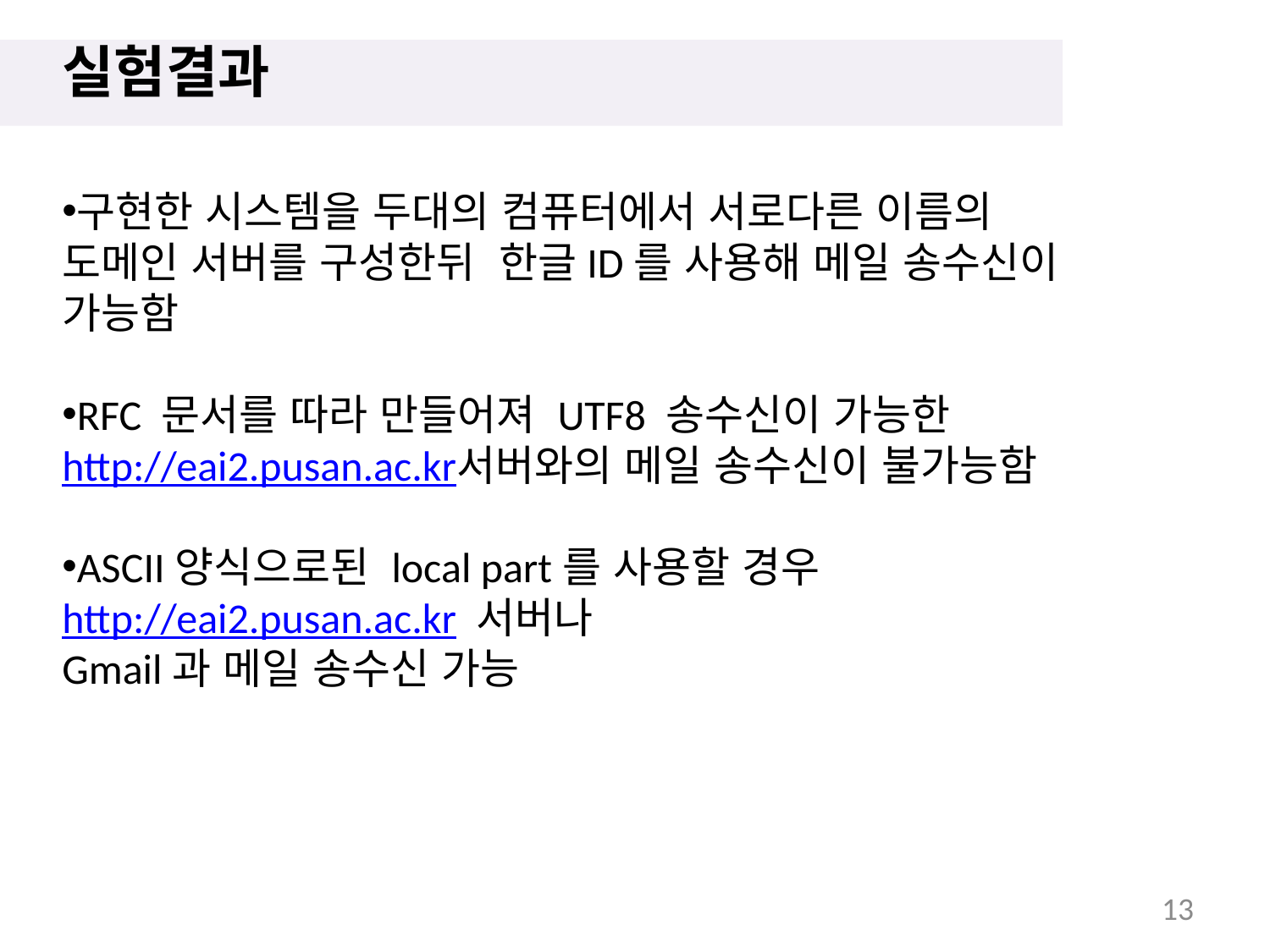

실험결과

구현한 시스템을 두대의 컴퓨터에서 서로다른 이름의 도메인 서버를 구성한뒤  한글ID를 사용해 메일 송수신이 가능함

RFC 문서를 따라 만들어져 UTF8 송수신이 가능한 http://eai2.pusan.ac.kr서버와의 메일 송수신이 불가능함

ASCII양식으로된 local part를 사용할 경우 http://eai2.pusan.ac.kr 서버나
Gmail과 메일 송수신 가능
13